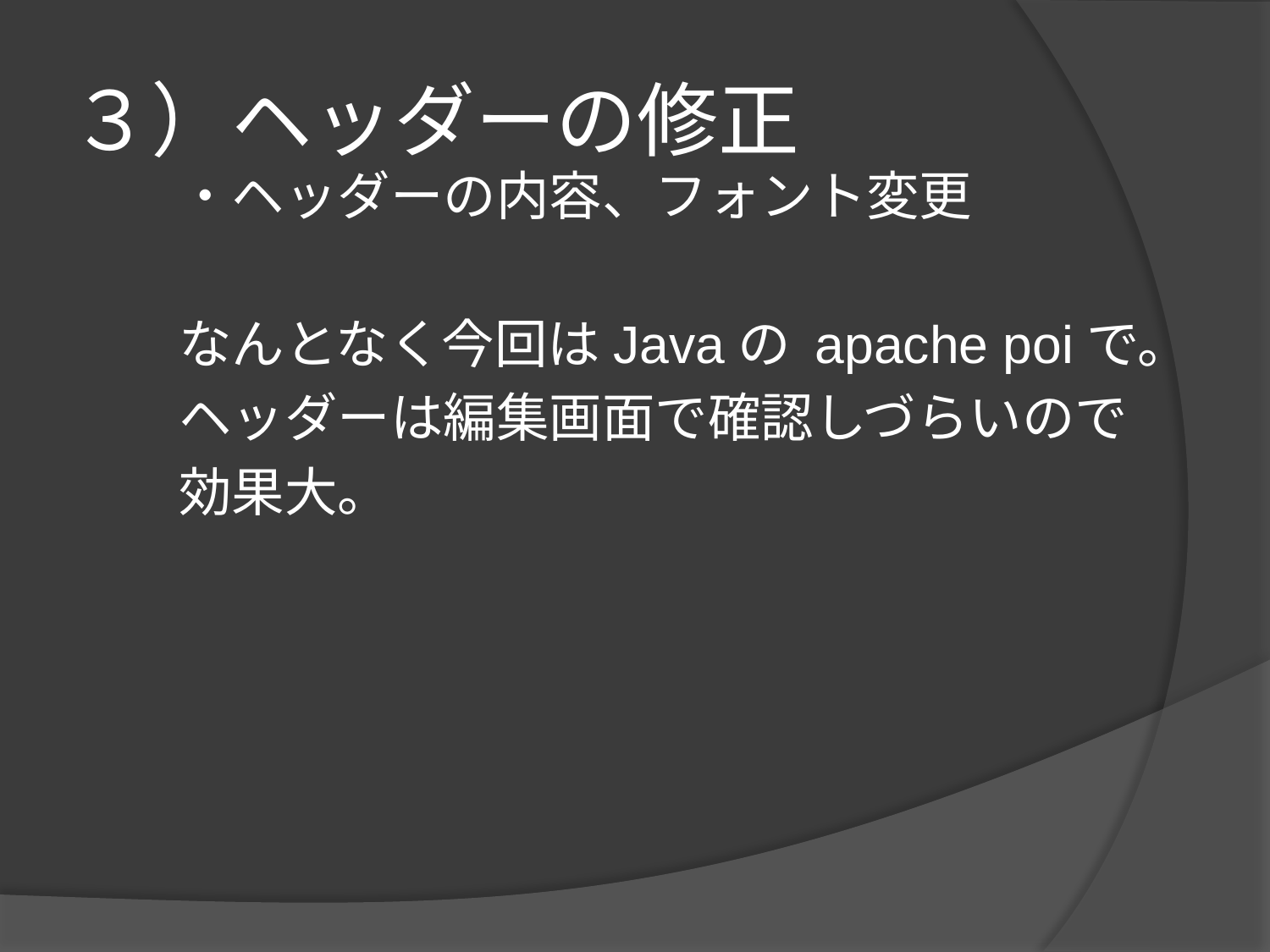

# ３）ヘッダーの修正
・ヘッダーの内容、フォント変更

なんとなく今回はJavaの apache poiで。
ヘッダーは編集画面で確認しづらいので
効果大。